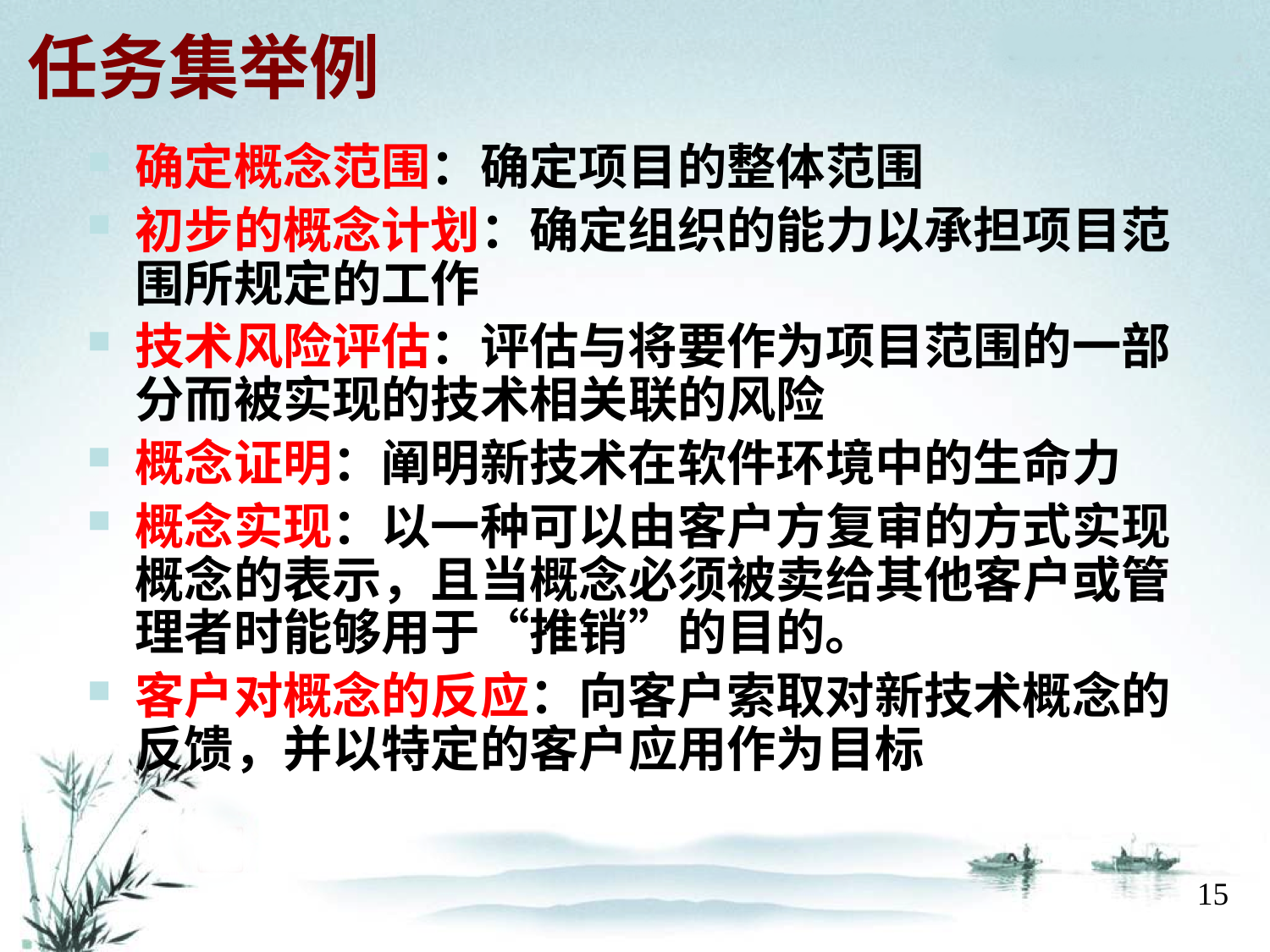

# 任务集举例
确定概念范围：确定项目的整体范围
初步的概念计划：确定组织的能力以承担项目范围所规定的工作
技术风险评估：评估与将要作为项目范围的一部分而被实现的技术相关联的风险
概念证明：阐明新技术在软件环境中的生命力
概念实现：以一种可以由客户方复审的方式实现概念的表示，且当概念必须被卖给其他客户或管理者时能够用于“推销”的目的。
客户对概念的反应：向客户索取对新技术概念的反馈，并以特定的客户应用作为目标
15